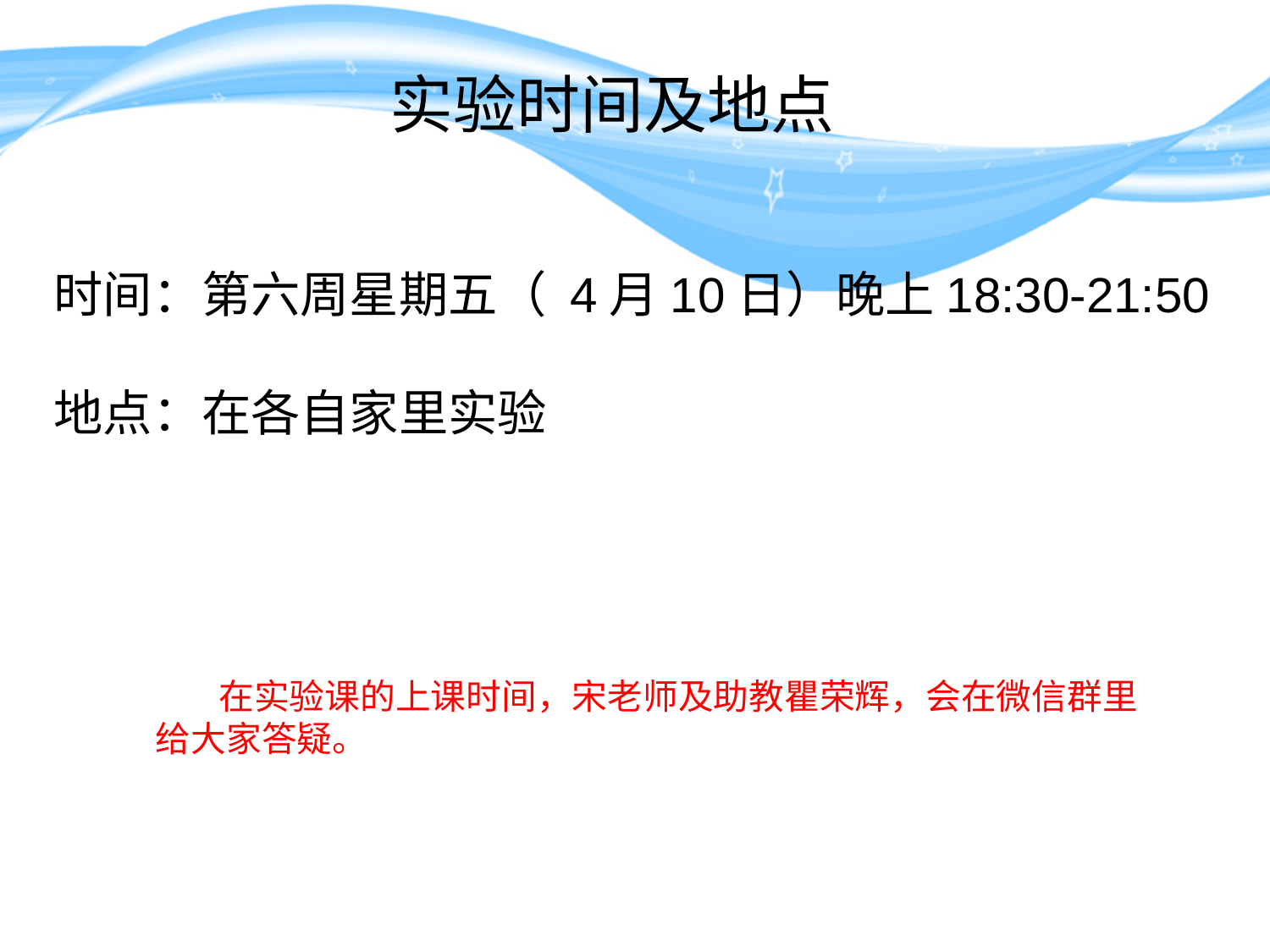

实验时间及地点
时间：第六周星期五（ 4月10日）晚上18:30-21:50

地点：在各自家里实验
       在实验课的上课时间，宋老师及助教瞿荣辉，会在微信群里给大家答疑。